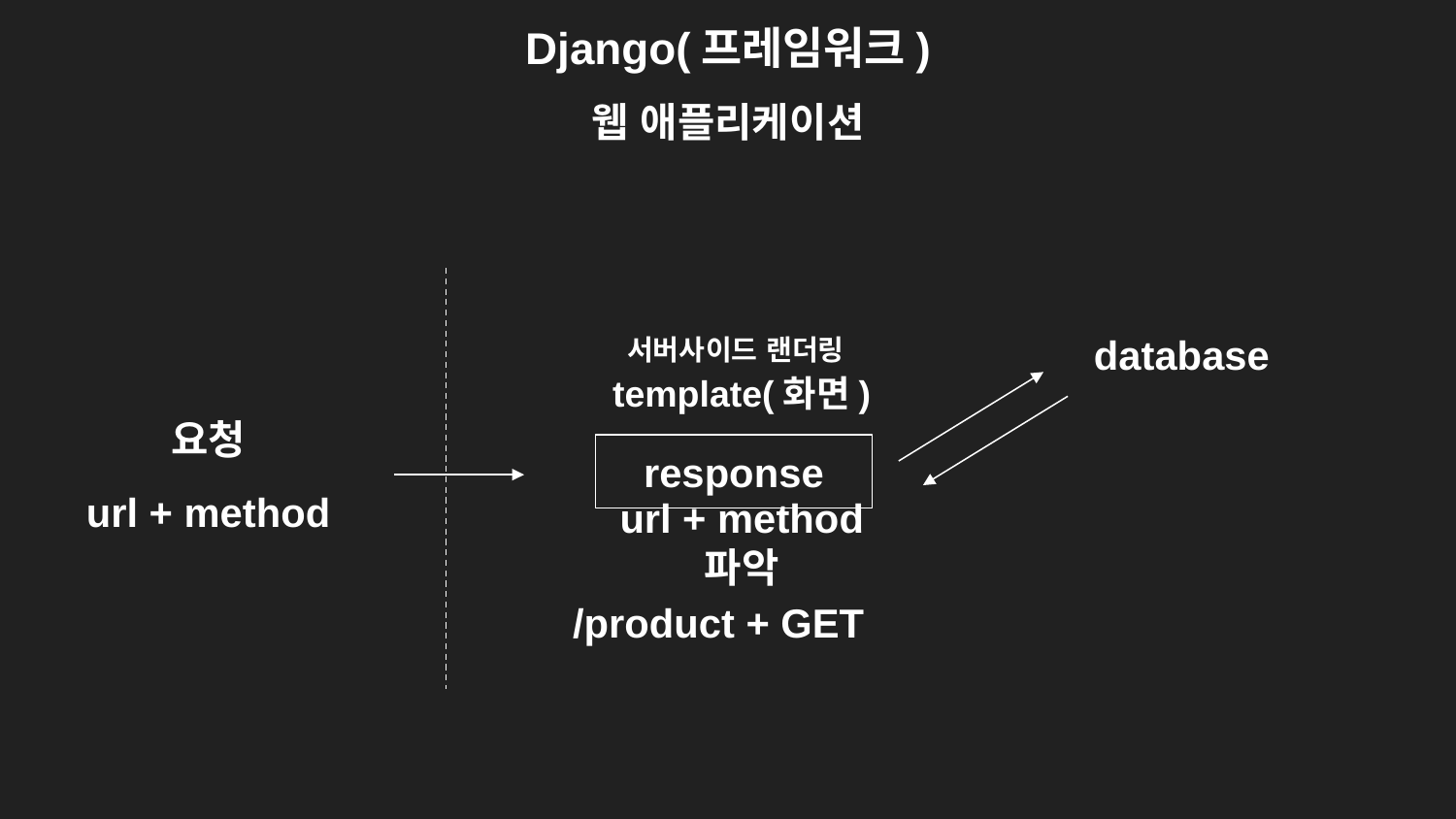

Django(프레임워크)
웹 애플리케이션
서버사이드 랜더링
database
template(화면)
요청
response
url + method
url + method 파악
/product + GET